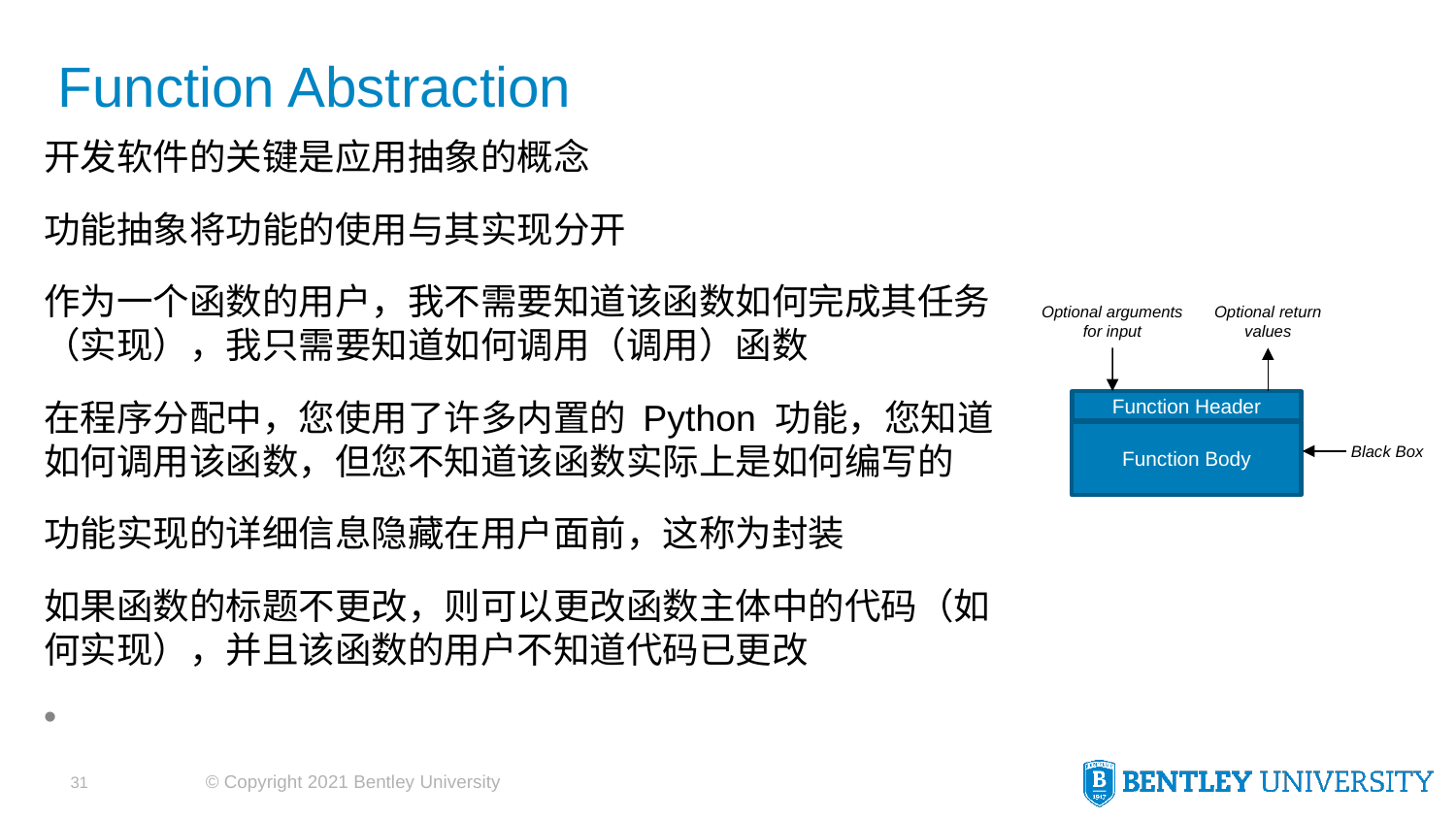

# Function Abstraction
开发软件的关键是应用抽象的概念
功能抽象将功能的使用与其实现分开
作为一个函数的用户，我不需要知道该函数如何完成其任务（实现），我只需要知道如何调用（调用）函数
在程序分配中，您使用了许多内置的 Python 功能，您知道如何调用该函数，但您不知道该函数实际上是如何编写的
功能实现的详细信息隐藏在用户面前，这称为封装
如果函数的标题不更改，则可以更改函数主体中的代码（如何实现），并且该函数的用户不知道代码已更改

Optional arguments
for input
Optional return
values
Function Header
Function Body
Black Box